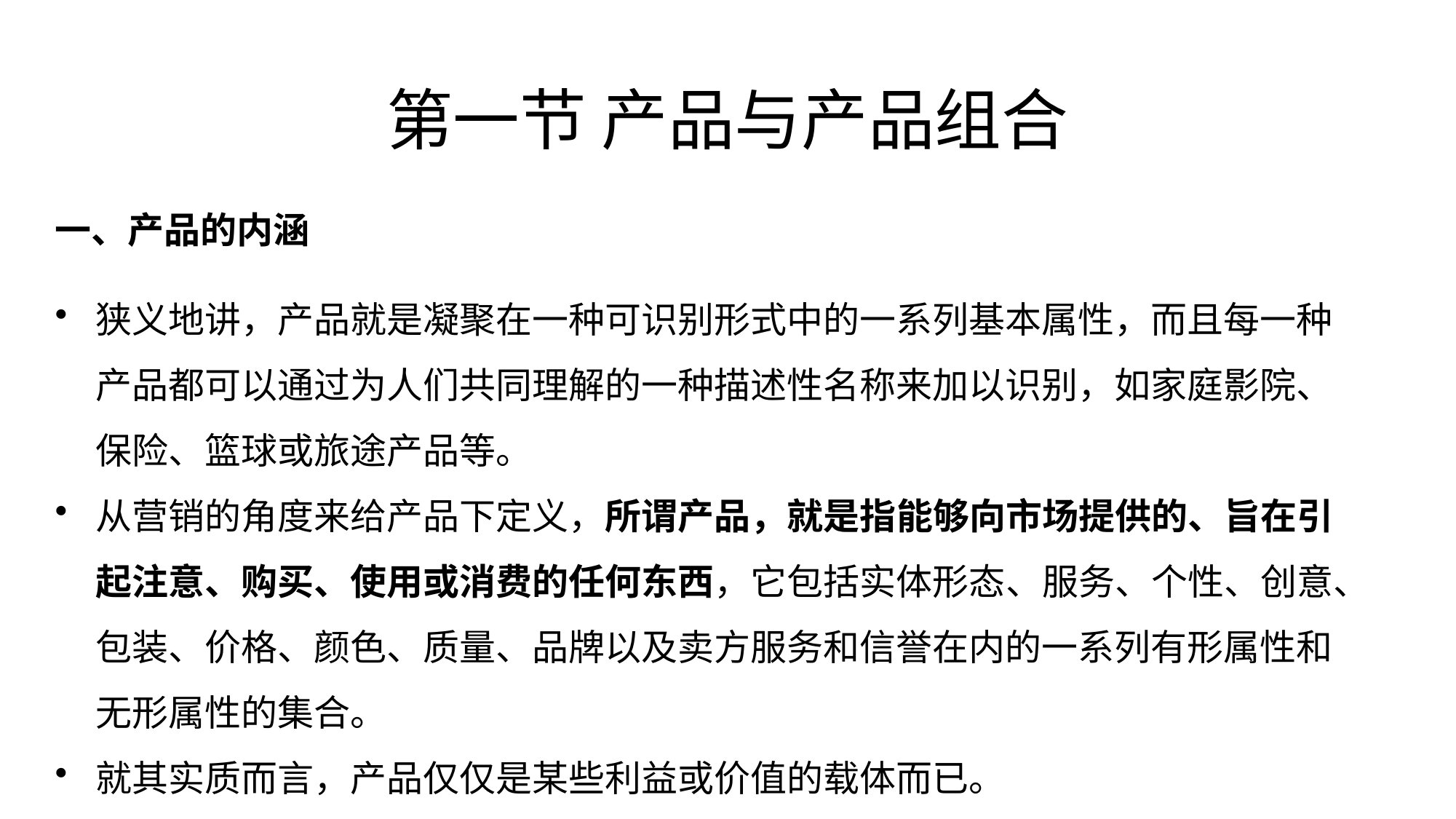

# 第一节 产品与产品组合
一、产品的内涵
狭义地讲，产品就是凝聚在一种可识别形式中的一系列基本属性，而且每一种产品都可以通过为人们共同理解的一种描述性名称来加以识别，如家庭影院、保险、篮球或旅途产品等。
从营销的角度来给产品下定义，所谓产品，就是指能够向市场提供的、旨在引起注意、购买、使用或消费的任何东西，它包括实体形态、服务、个性、创意、包装、价格、颜色、质量、品牌以及卖方服务和信誉在内的一系列有形属性和无形属性的集合。
就其实质而言，产品仅仅是某些利益或价值的载体而已。